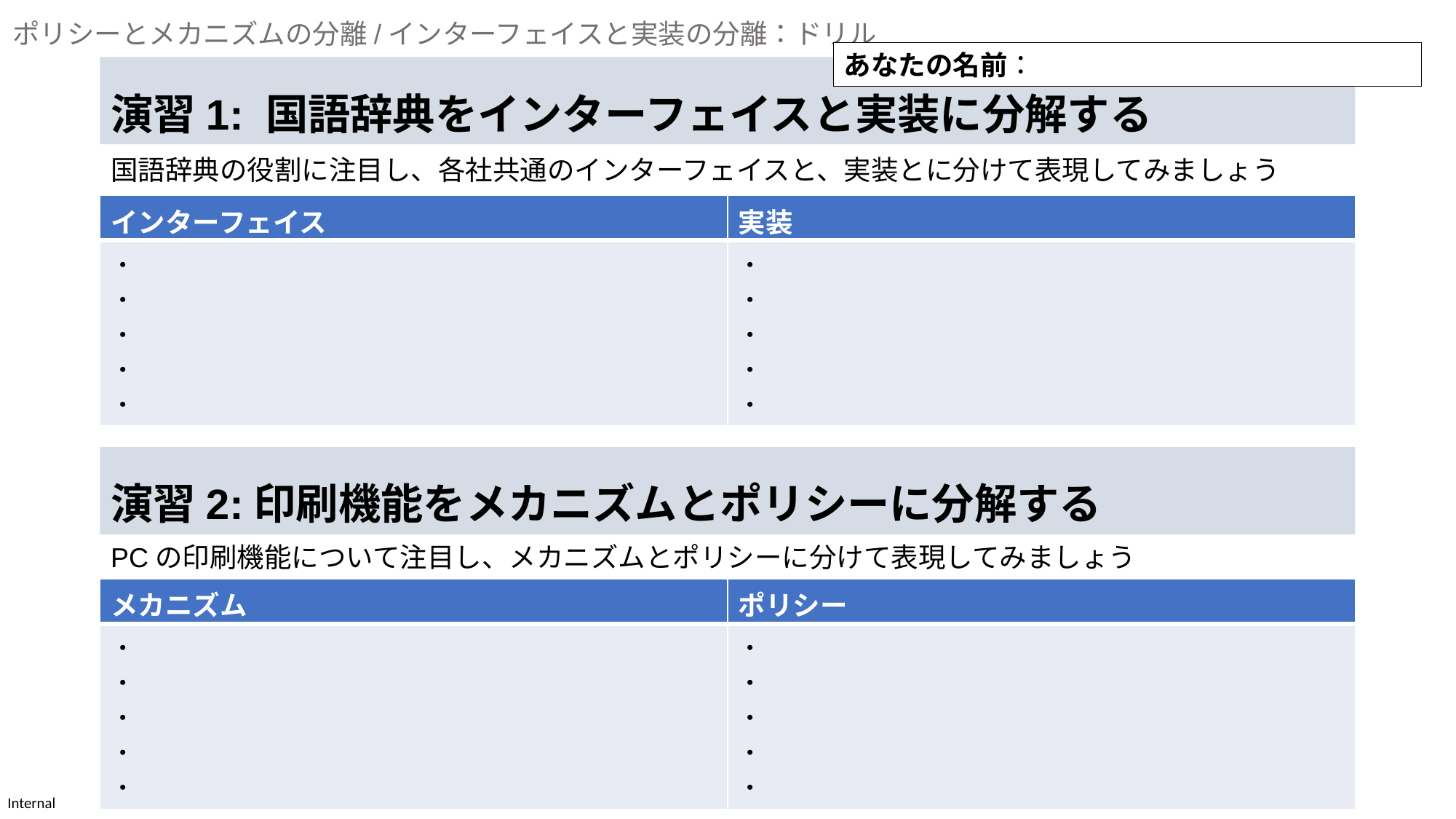

あなたの名前：
# 演習1: 国語辞典をインターフェイスと実装に分解する
国語辞典の役割に注目し、各社共通のインターフェイスと、実装とに分けて表現してみましょう
| インターフェイス | 実装 |
| --- | --- |
| ・ ・ ・ ・ ・ | ・ ・ ・ ・ ・ |
演習2:印刷機能をメカニズムとポリシーに分解する
PCの印刷機能について注目し、メカニズムとポリシーに分けて表現してみましょう
| メカニズム | ポリシー |
| --- | --- |
| ・ ・ ・ ・ ・ | ・ ・ ・ ・ ・ ・ |